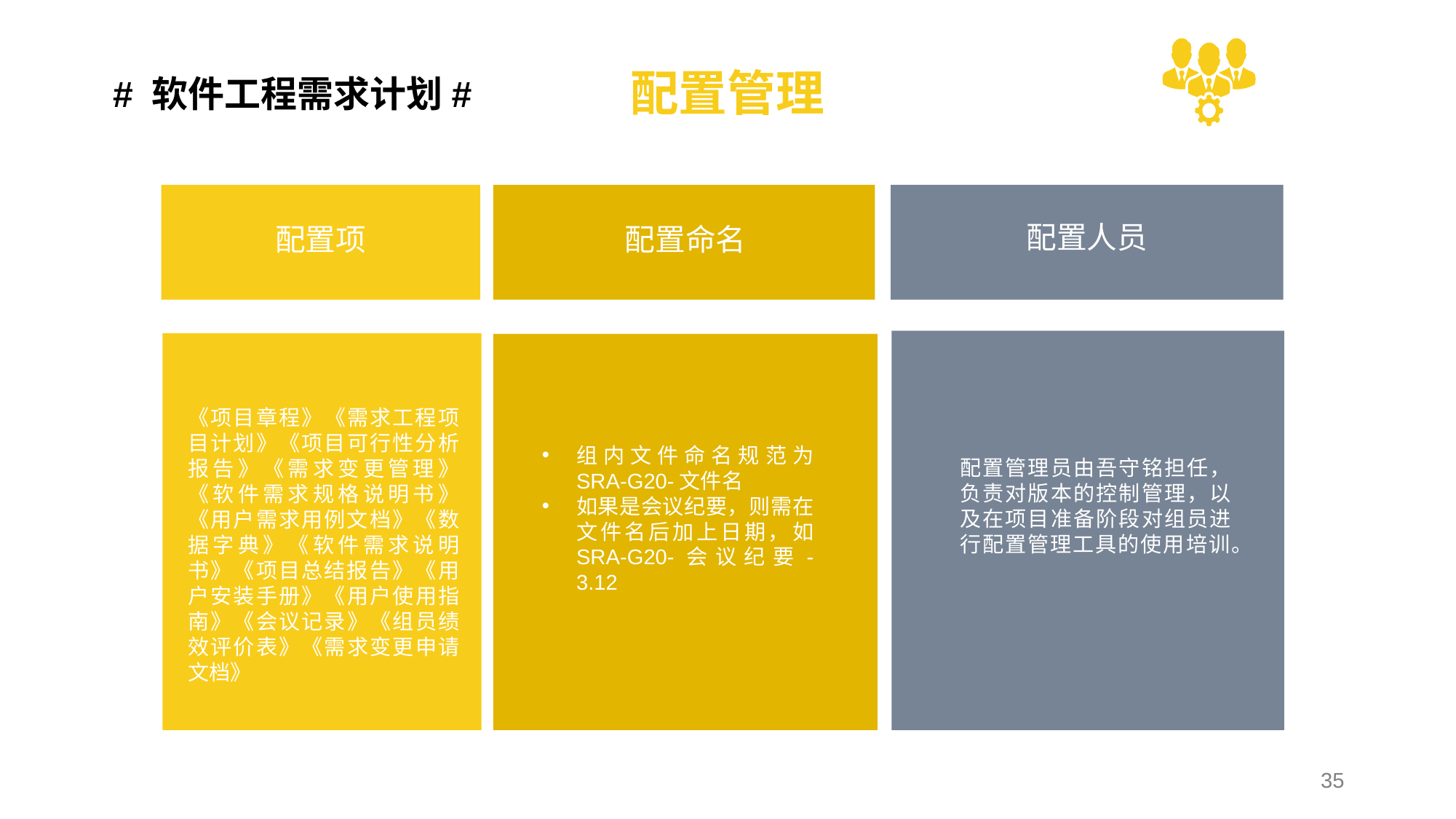

# 软件工程需求计划#

配置管理

配置人员
配置项
配置命名

《项目章程》《需求工程项目计划》《项目可行性分析报告》《需求变更管理》《软件需求规格说明书》《用户需求用例文档》《数据字典》《软件需求说明书》《项目总结报告》《用户安装手册》《用户使用指南》《会议记录》《组员绩效评价表》《需求变更申请文档》
组内文件命名规范为 SRA-G20-文件名
如果是会议纪要，则需在文件名后加上日期，如 SRA-G20-会议纪要-3.12
配置管理员由吾守铭担任，负责对版本的控制管理，以及在项目准备阶段对组员进行配置管理工具的使用培训。
35